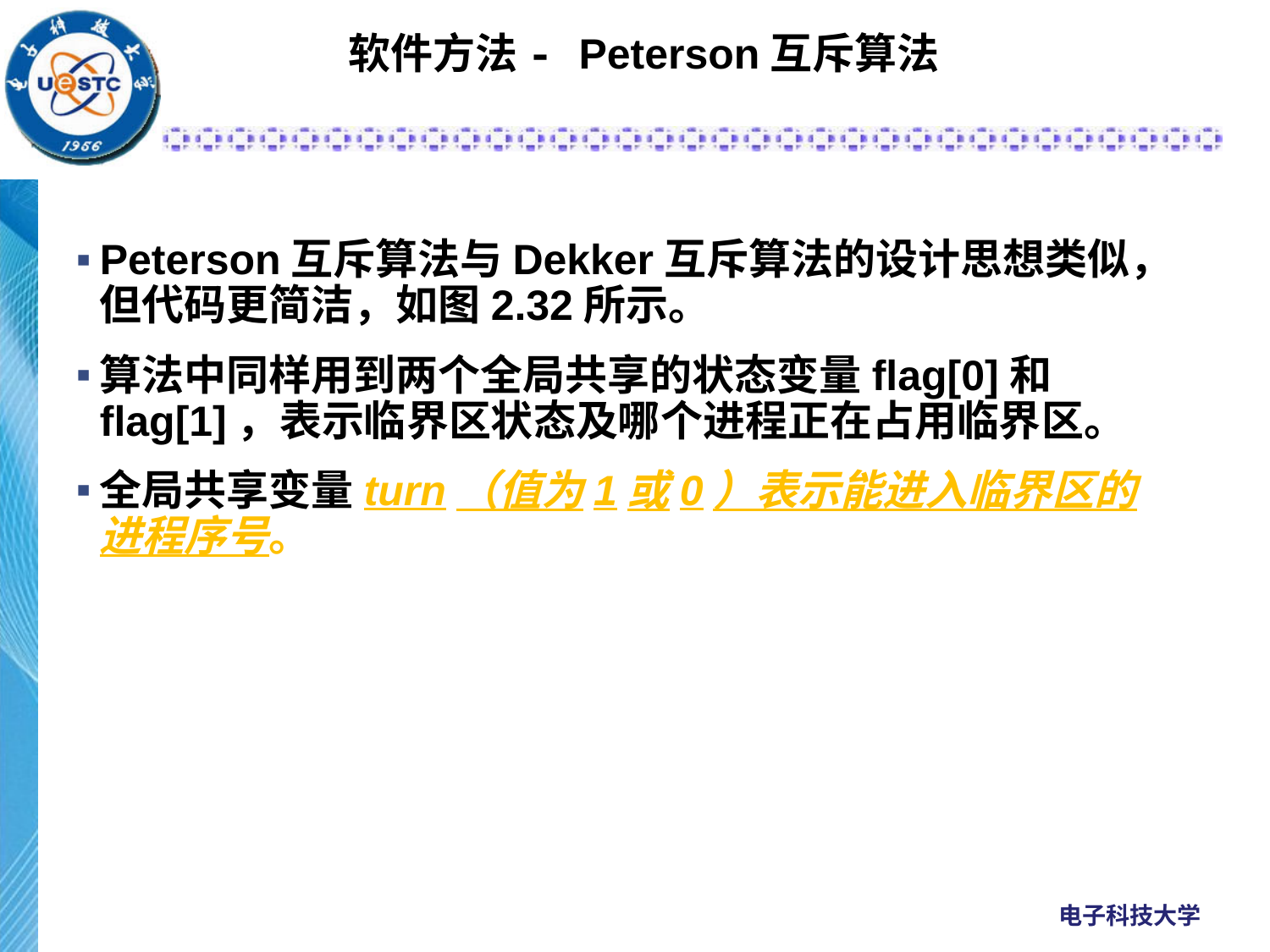

# 软件方法- Peterson互斥算法
Peterson互斥算法与Dekker互斥算法的设计思想类似，但代码更简洁，如图2.32所示。
算法中同样用到两个全局共享的状态变量flag[0]和flag[1]，表示临界区状态及哪个进程正在占用临界区。
全局共享变量turn（值为1或0）表示能进入临界区的进程序号。